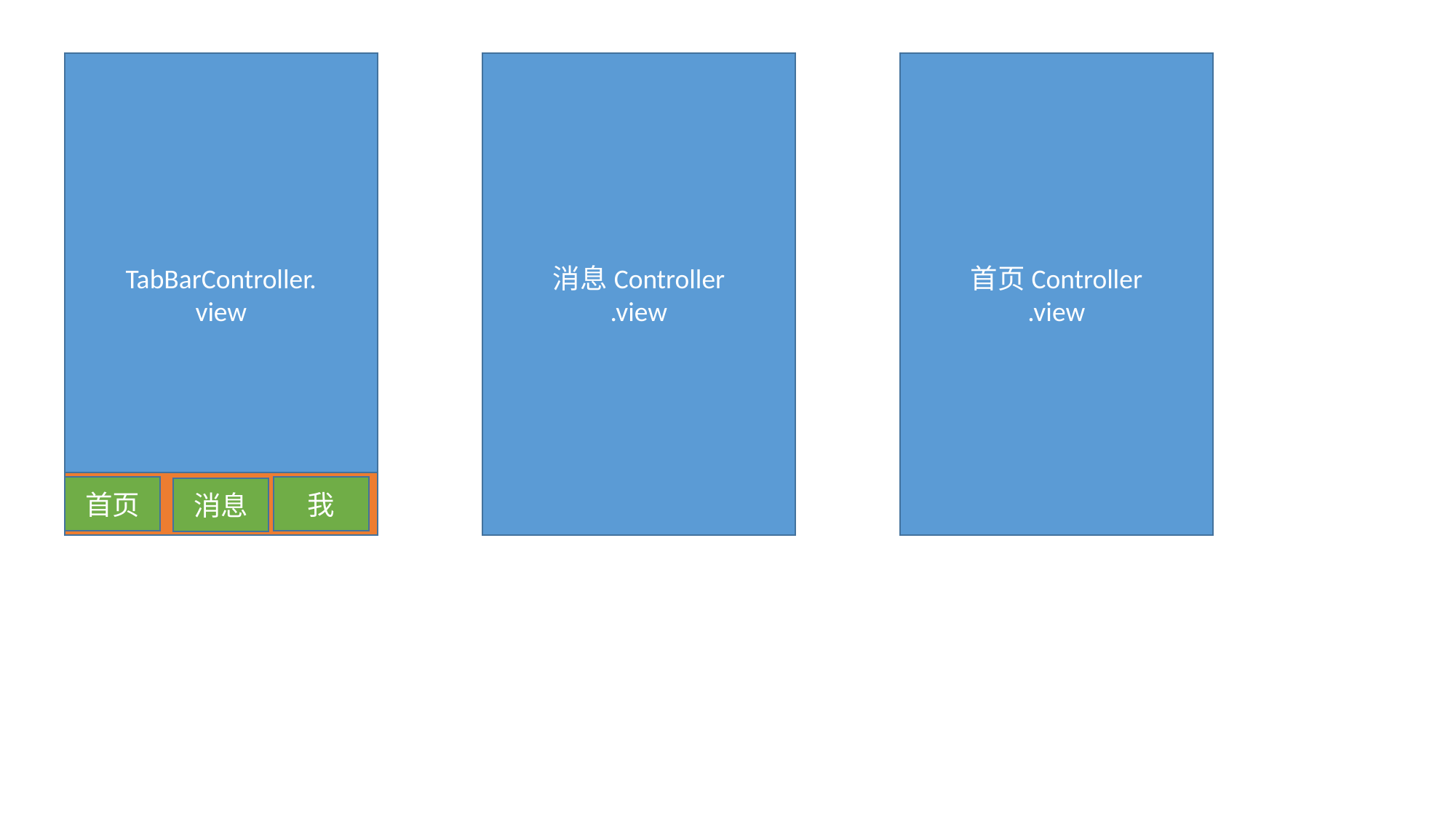

TabBarController.
view
消息Controller
.view
首页Controller
.view

首页
我
消息